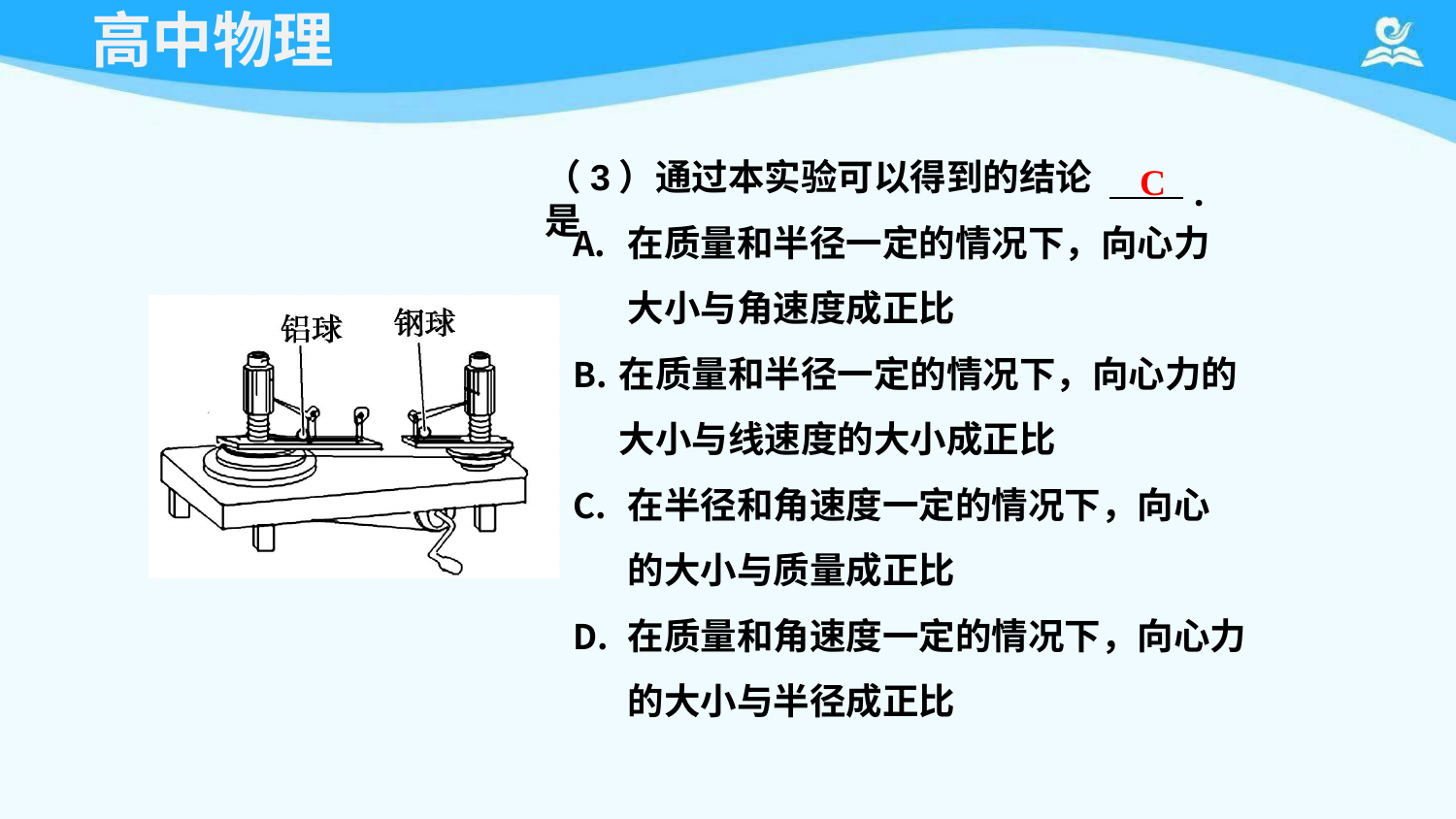

# 高中物理
C ．
（3）通过本实验可以得到的结论是
在质量和半径一定的情况下，向心力 大小与角速度成正比
在质量和半径一定的情况下，向心力的 大小与线速度的大小成正比
在半径和角速度一定的情况下，向心 的大小与质量成正比
在质量和角速度一定的情况下，向心力 的大小与半径成正比